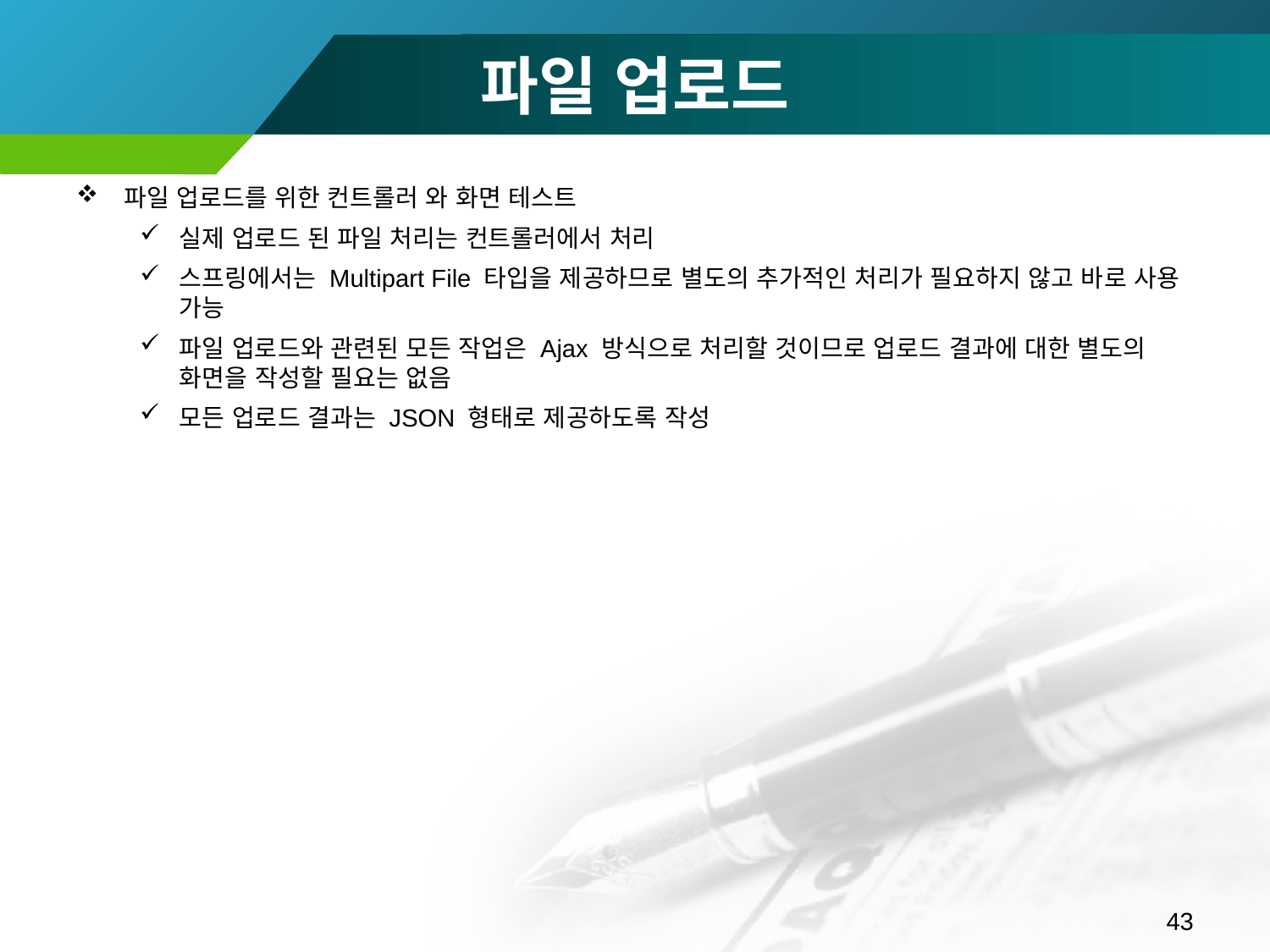

# 파일 업로드
파일 업로드를 위한 컨트롤러 와 화면 테스트
실제 업로드 된 파일 처리는 컨트롤러에서 처리
스프링에서는 Multipart File 타입을 제공하므로 별도의 추가적인 처리가 필요하지 않고 바로 사용 가능
파일 업로드와 관련된 모든 작업은 Ajax 방식으로 처리할 것이므로 업로드 결과에 대한 별도의 화면을 작성할 필요는 없음
모든 업로드 결과는 JSON 형태로 제공하도록 작성
43